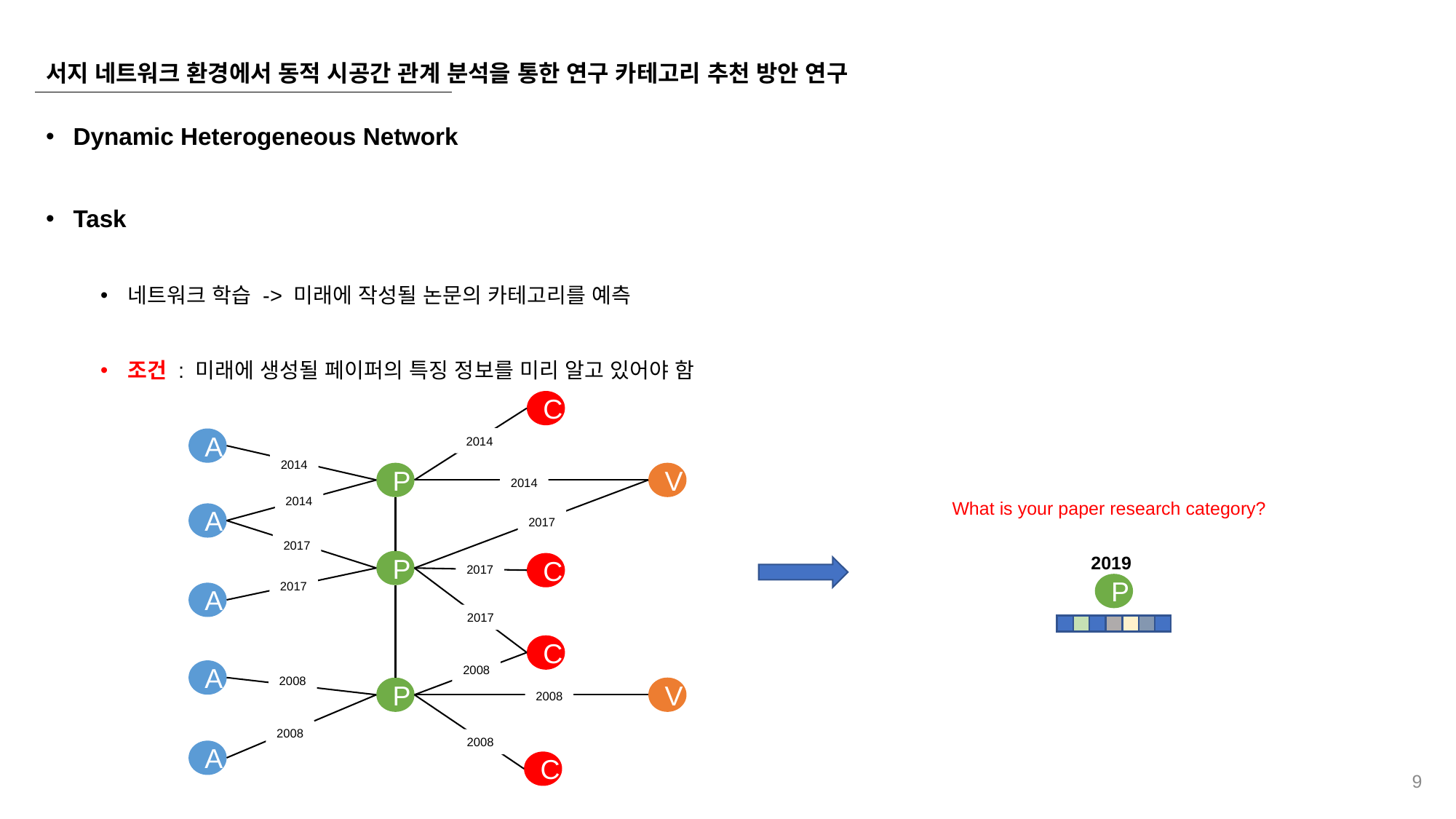

# 서지 네트워크 환경에서 동적 시공간 관계 분석을 통한 연구 카테고리 추천 방안 연구
Dynamic Heterogeneous Network

Task

네트워크 학습 -> 미래에 작성될 논문의 카테고리를 예측

조건 : 미래에 생성될 페이퍼의 특징 정보를 미리 알고 있어야 함
C
2014
A
2014
P
V
2014
2014
A
2017
2017
P
C
2017
2017
A
2017
C
2008
A
2008
P
V
2008
2008
2008
A
C
What is your paper research category?
2019

P
9